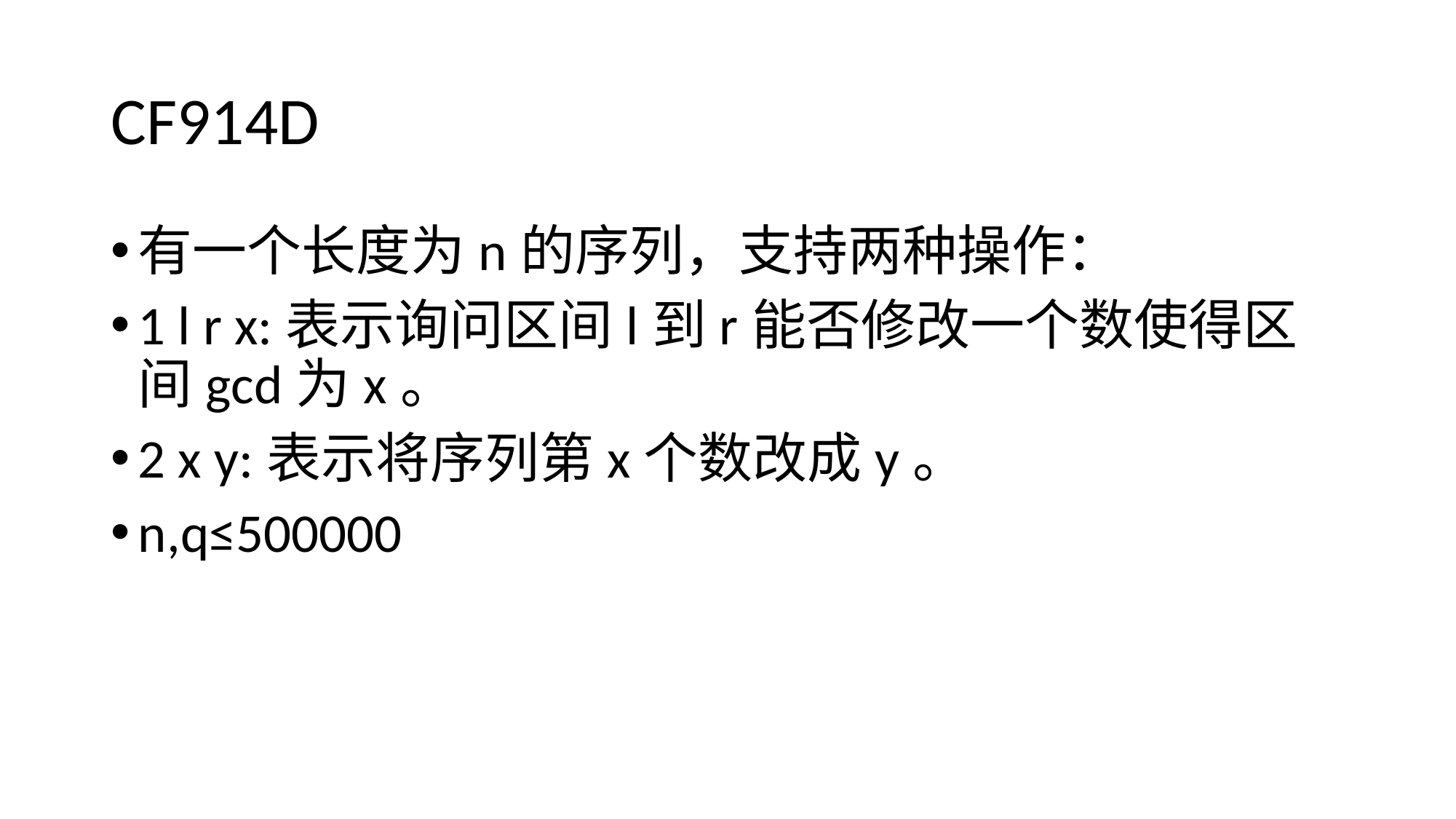

# CF914D
有一个长度为n的序列，支持两种操作：
1 l r x:表示询问区间l到r能否修改一个数使得区间gcd为x。
2 x y:表示将序列第x个数改成y。
n,q≤500000